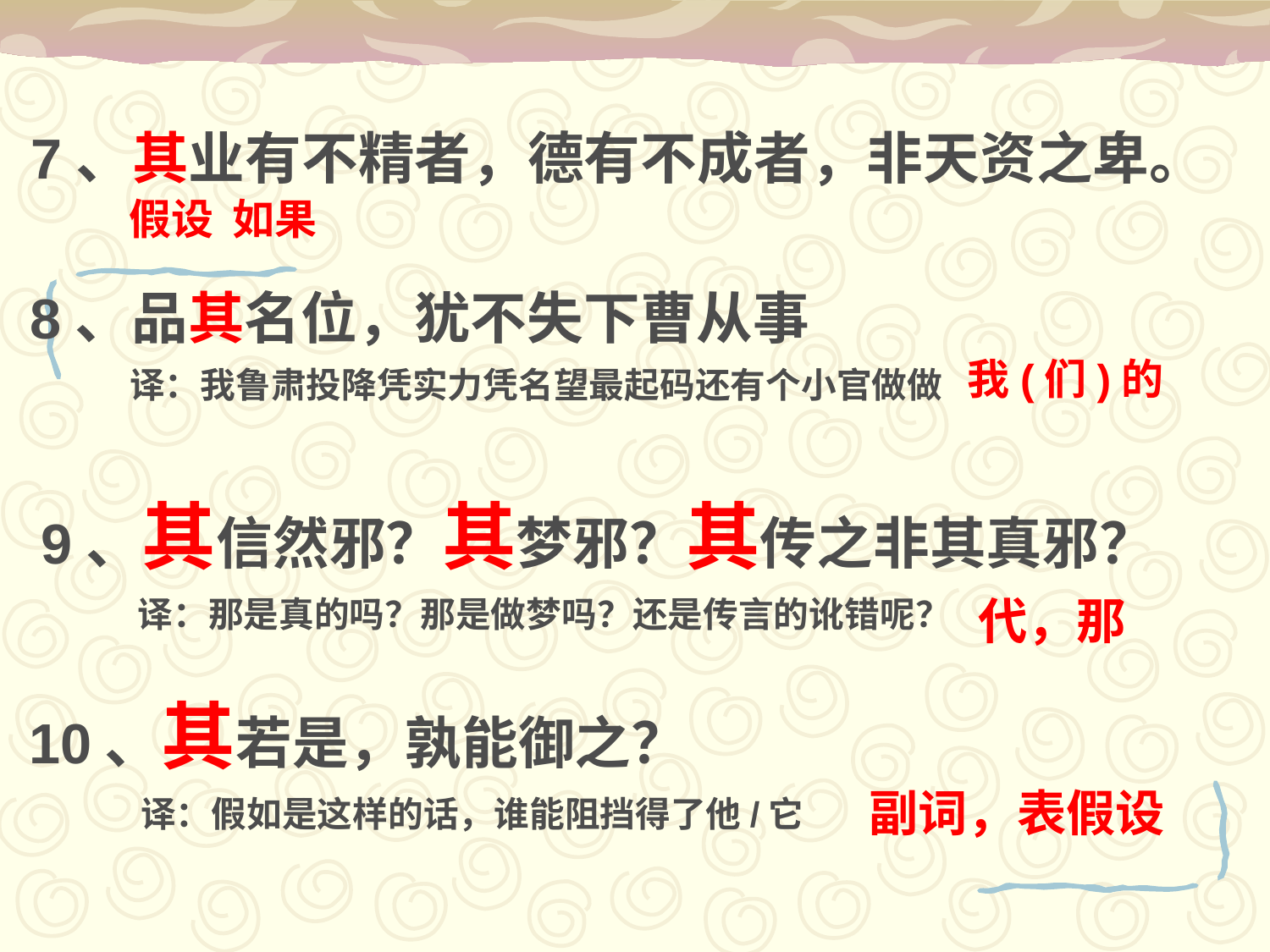

7、其业有不精者，德有不成者，非天资之卑。
假设  如果
8、品其名位，犹不失下曹从事
我(们)的
译：我鲁肃投降凭实力凭名望最起码还有个小官做做
9、其信然邪？其梦邪？其传之非其真邪？
代，那
译：那是真的吗？那是做梦吗？还是传言的讹错呢？
10、其若是，孰能御之？
副词，表假设
译：假如是这样的话，谁能阻挡得了他/它